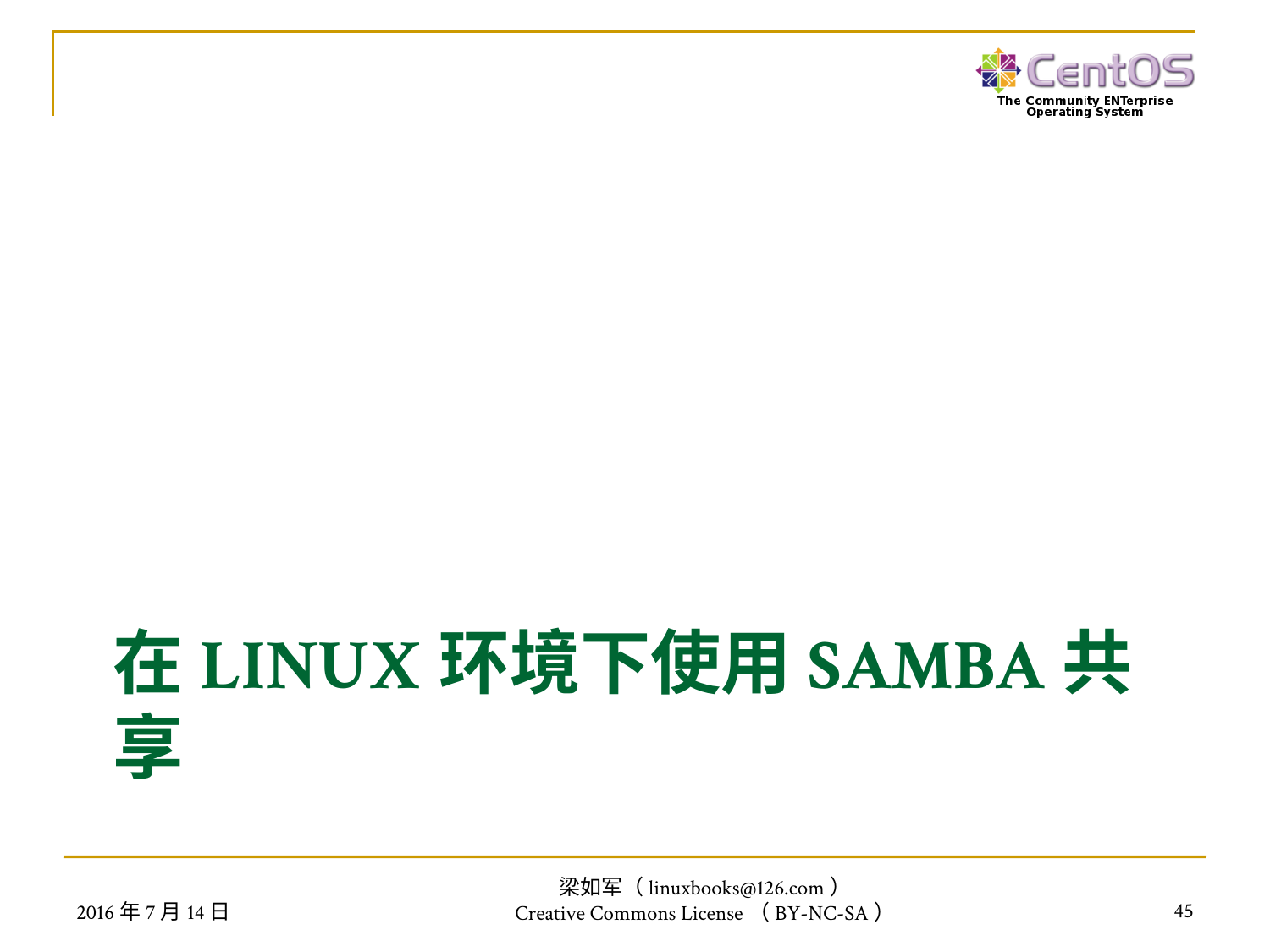

# 在Linux环境下使用Samba共享
2016年7月14日
45
梁如军（linuxbooks@126.com）
Creative Commons License（BY-NC-SA）